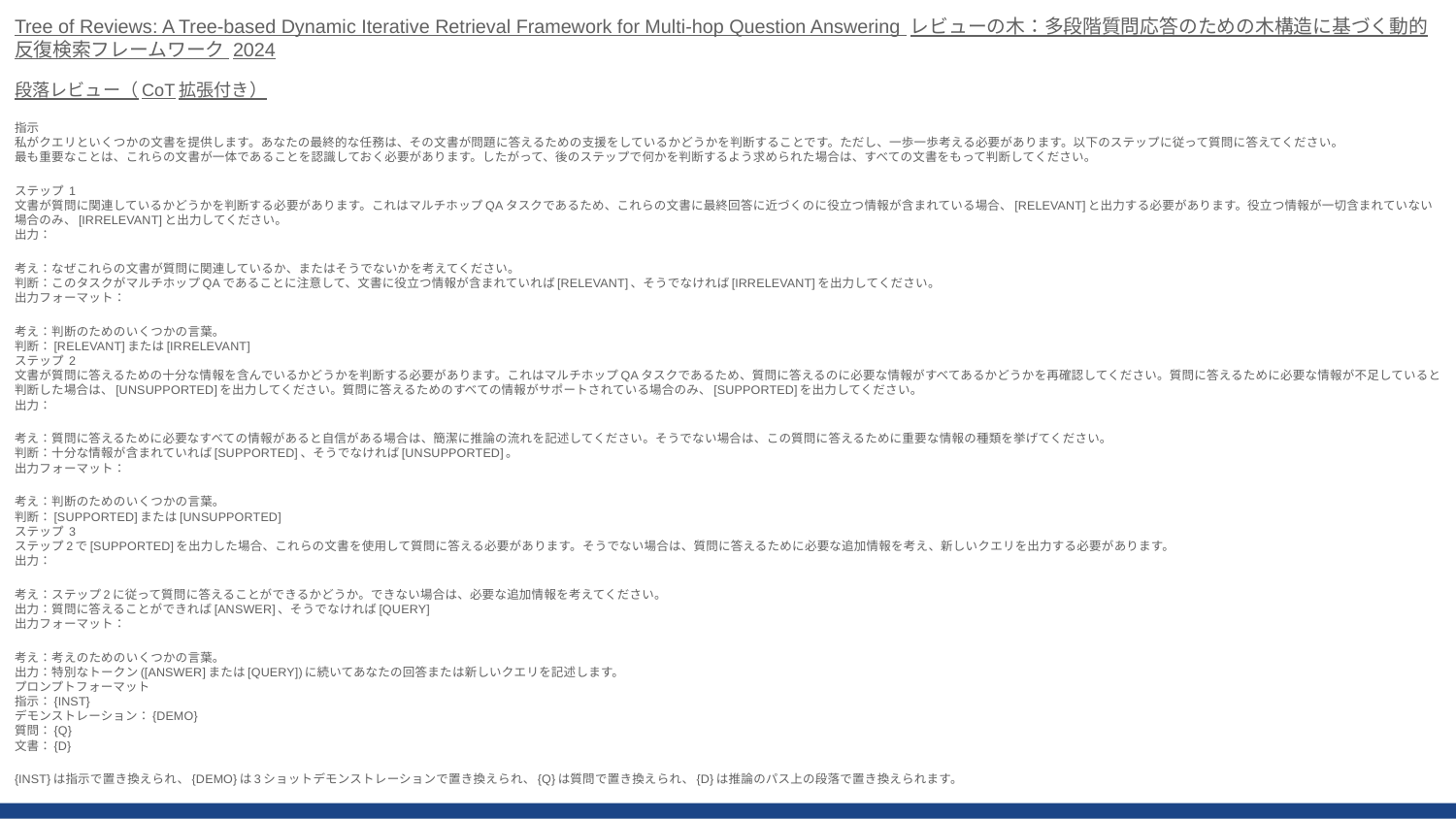

Tree of Reviews: A Tree-based Dynamic Iterative Retrieval Framework for Multi-hop Question Answering レビューの木：多段階質問応答のための木構造に基づく動的反復検索フレームワーク 2024
段落レビュー（CoT拡張付き）
指示
私がクエリといくつかの文書を提供します。あなたの最終的な任務は、その文書が問題に答えるための支援をしているかどうかを判断することです。ただし、一歩一歩考える必要があります。以下のステップに従って質問に答えてください。
最も重要なことは、これらの文書が一体であることを認識しておく必要があります。したがって、後のステップで何かを判断するよう求められた場合は、すべての文書をもって判断してください。
ステップ 1
文書が質問に関連しているかどうかを判断する必要があります。これはマルチホップQAタスクであるため、これらの文書に最終回答に近づくのに役立つ情報が含まれている場合、[RELEVANT]と出力する必要があります。役立つ情報が一切含まれていない場合のみ、[IRRELEVANT]と出力してください。
出力：
考え：なぜこれらの文書が質問に関連しているか、またはそうでないかを考えてください。
判断：このタスクがマルチホップQAであることに注意して、文書に役立つ情報が含まれていれば[RELEVANT]、そうでなければ[IRRELEVANT]を出力してください。
出力フォーマット：
考え：判断のためのいくつかの言葉。
判断：[RELEVANT]または[IRRELEVANT]
ステップ 2
文書が質問に答えるための十分な情報を含んでいるかどうかを判断する必要があります。これはマルチホップQAタスクであるため、質問に答えるのに必要な情報がすべてあるかどうかを再確認してください。質問に答えるために必要な情報が不足していると判断した場合は、[UNSUPPORTED]を出力してください。質問に答えるためのすべての情報がサポートされている場合のみ、[SUPPORTED]を出力してください。
出力：
考え：質問に答えるために必要なすべての情報があると自信がある場合は、簡潔に推論の流れを記述してください。そうでない場合は、この質問に答えるために重要な情報の種類を挙げてください。
判断：十分な情報が含まれていれば[SUPPORTED]、そうでなければ[UNSUPPORTED]。
出力フォーマット：
考え：判断のためのいくつかの言葉。
判断：[SUPPORTED]または[UNSUPPORTED]
ステップ 3
ステップ2で[SUPPORTED]を出力した場合、これらの文書を使用して質問に答える必要があります。そうでない場合は、質問に答えるために必要な追加情報を考え、新しいクエリを出力する必要があります。
出力：
考え：ステップ2に従って質問に答えることができるかどうか。できない場合は、必要な追加情報を考えてください。
出力：質問に答えることができれば[ANSWER]、そうでなければ[QUERY]
出力フォーマット：
考え：考えのためのいくつかの言葉。
出力：特別なトークン([ANSWER]または[QUERY])に続いてあなたの回答または新しいクエリを記述します。
プロンプトフォーマット
指示：{INST}
デモンストレーション：{DEMO}
質問：{Q}
文書：{D}
{INST}は指示で置き換えられ、{DEMO}は3ショットデモンストレーションで置き換えられ、{Q}は質問で置き換えられ、{D}は推論のパス上の段落で置き換えられます。